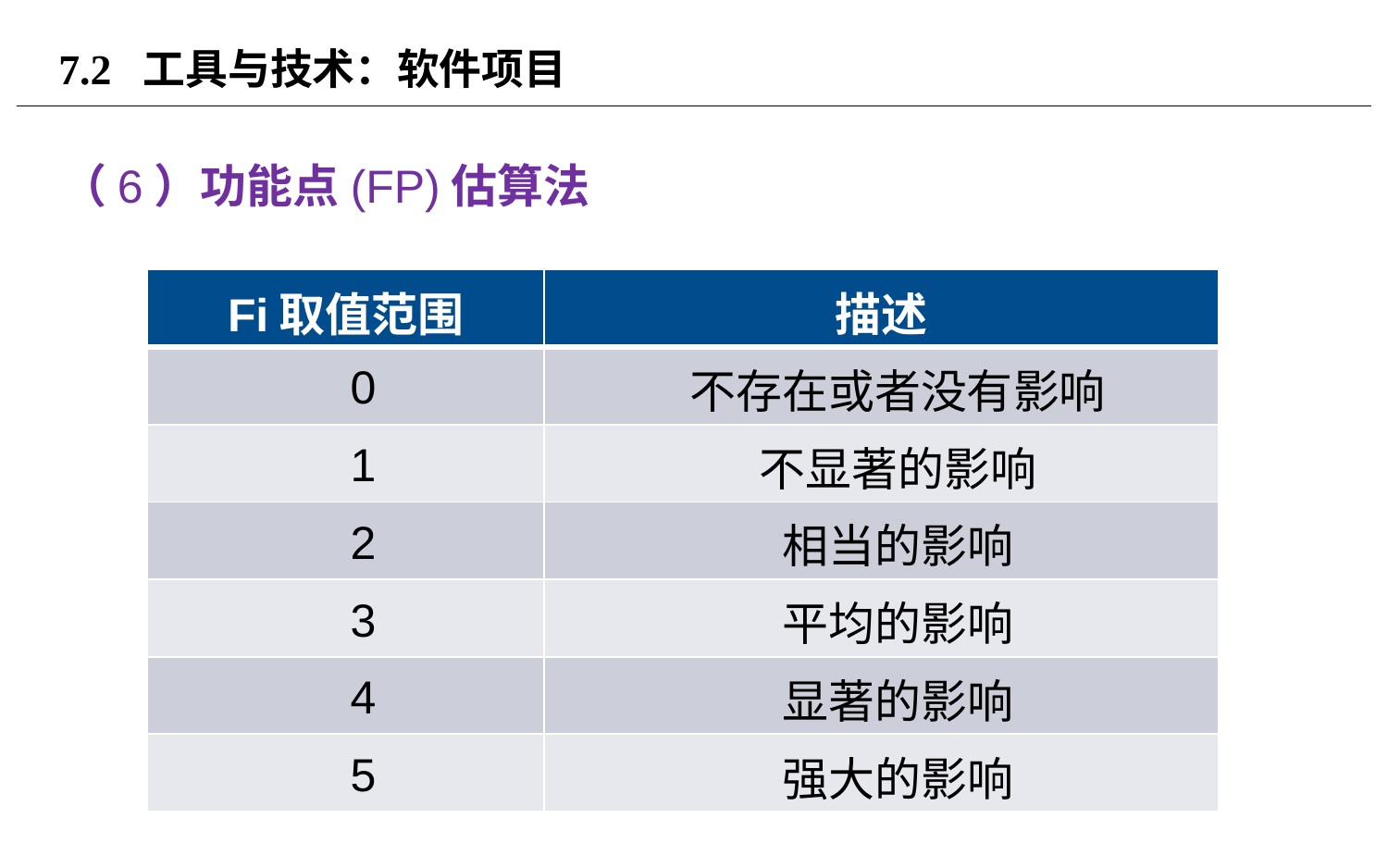

# 7.2  工具与技术：软件项目
（6）功能点(FP)估算法

| Fi取值范围 | 描述 |
| --- | --- |
| 0 | 不存在或者没有影响 |
| 1 | 不显著的影响 |
| 2 | 相当的影响 |
| 3 | 平均的影响 |
| 4 | 显著的影响 |
| 5 | 强大的影响 |